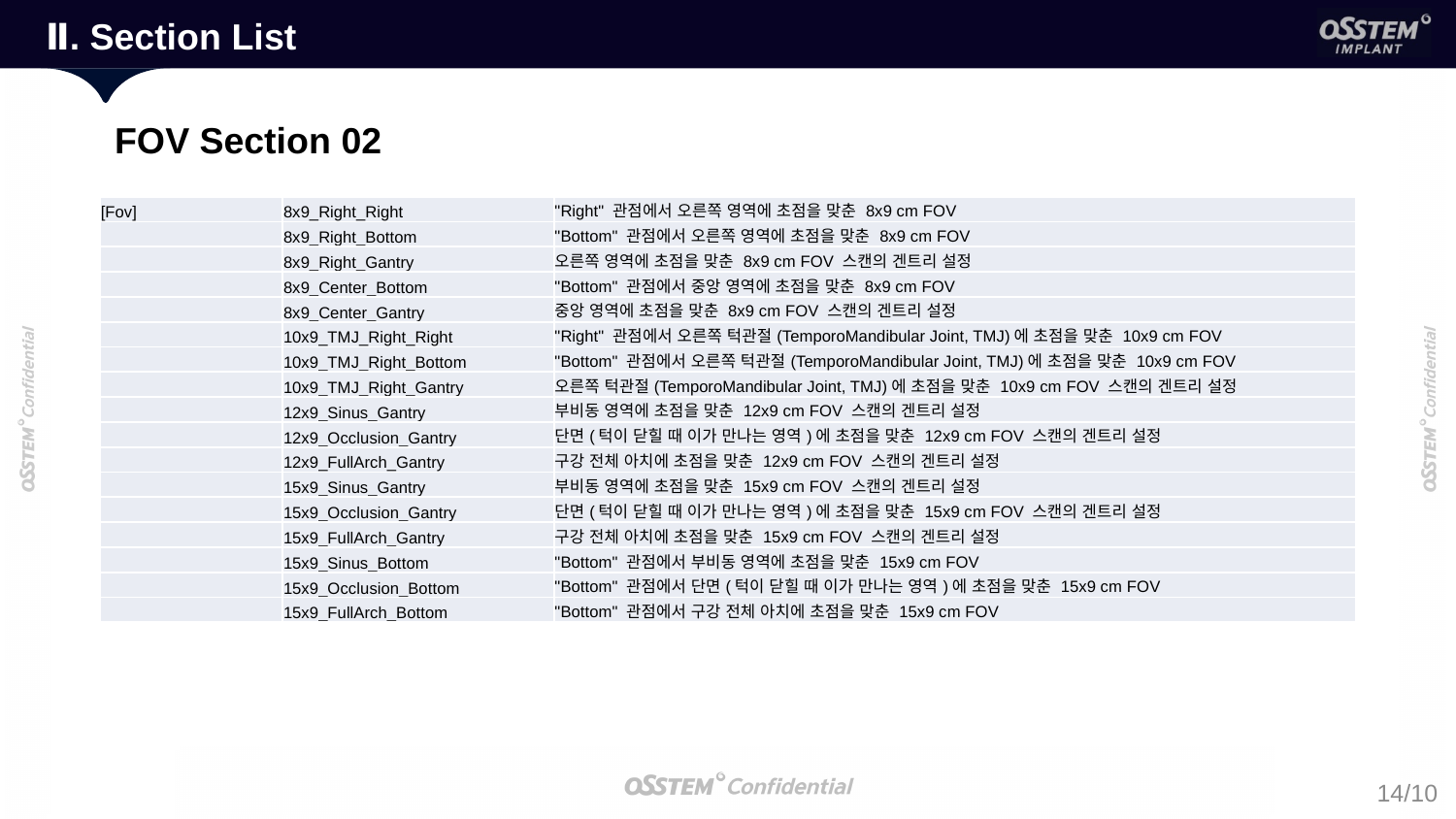

Ⅱ. Section List
FOV Section 02
| [Fov] | 8x9\_Right\_Right | "Right" 관점에서 오른쪽 영역에 초점을 맞춘 8x9 cm FOV |
| --- | --- | --- |
|  | 8x9\_Right\_Bottom | "Bottom" 관점에서 오른쪽 영역에 초점을 맞춘 8x9 cm FOV |
|  | 8x9\_Right\_Gantry | 오른쪽 영역에 초점을 맞춘 8x9 cm FOV 스캔의 겐트리 설정 |
|  | 8x9\_Center\_Bottom | "Bottom" 관점에서 중앙 영역에 초점을 맞춘 8x9 cm FOV |
|  | 8x9\_Center\_Gantry | 중앙 영역에 초점을 맞춘 8x9 cm FOV 스캔의 겐트리 설정 |
|  | 10x9\_TMJ\_Right\_Right | "Right" 관점에서 오른쪽 턱관절(TemporoMandibular Joint, TMJ)에 초점을 맞춘 10x9 cm FOV |
|  | 10x9\_TMJ\_Right\_Bottom | "Bottom" 관점에서 오른쪽 턱관절(TemporoMandibular Joint, TMJ)에 초점을 맞춘 10x9 cm FOV |
|  | 10x9\_TMJ\_Right\_Gantry | 오른쪽 턱관절(TemporoMandibular Joint, TMJ)에 초점을 맞춘 10x9 cm FOV 스캔의 겐트리 설정 |
|  | 12x9\_Sinus\_Gantry | 부비동 영역에 초점을 맞춘 12x9 cm FOV 스캔의 겐트리 설정 |
|  | 12x9\_Occlusion\_Gantry | 단면(턱이 닫힐 때 이가 만나는 영역)에 초점을 맞춘 12x9 cm FOV 스캔의 겐트리 설정 |
|  | 12x9\_FullArch\_Gantry | 구강 전체 아치에 초점을 맞춘 12x9 cm FOV 스캔의 겐트리 설정 |
|  | 15x9\_Sinus\_Gantry | 부비동 영역에 초점을 맞춘 15x9 cm FOV 스캔의 겐트리 설정 |
|  | 15x9\_Occlusion\_Gantry | 단면(턱이 닫힐 때 이가 만나는 영역)에 초점을 맞춘 15x9 cm FOV 스캔의 겐트리 설정 |
|  | 15x9\_FullArch\_Gantry | 구강 전체 아치에 초점을 맞춘 15x9 cm FOV 스캔의 겐트리 설정 |
|  | 15x9\_Sinus\_Bottom | "Bottom" 관점에서 부비동 영역에 초점을 맞춘 15x9 cm FOV |
|  | 15x9\_Occlusion\_Bottom | "Bottom" 관점에서 단면(턱이 닫힐 때 이가 만나는 영역)에 초점을 맞춘 15x9 cm FOV |
|  | 15x9\_FullArch\_Bottom | "Bottom" 관점에서 구강 전체 아치에 초점을 맞춘 15x9 cm FOV |